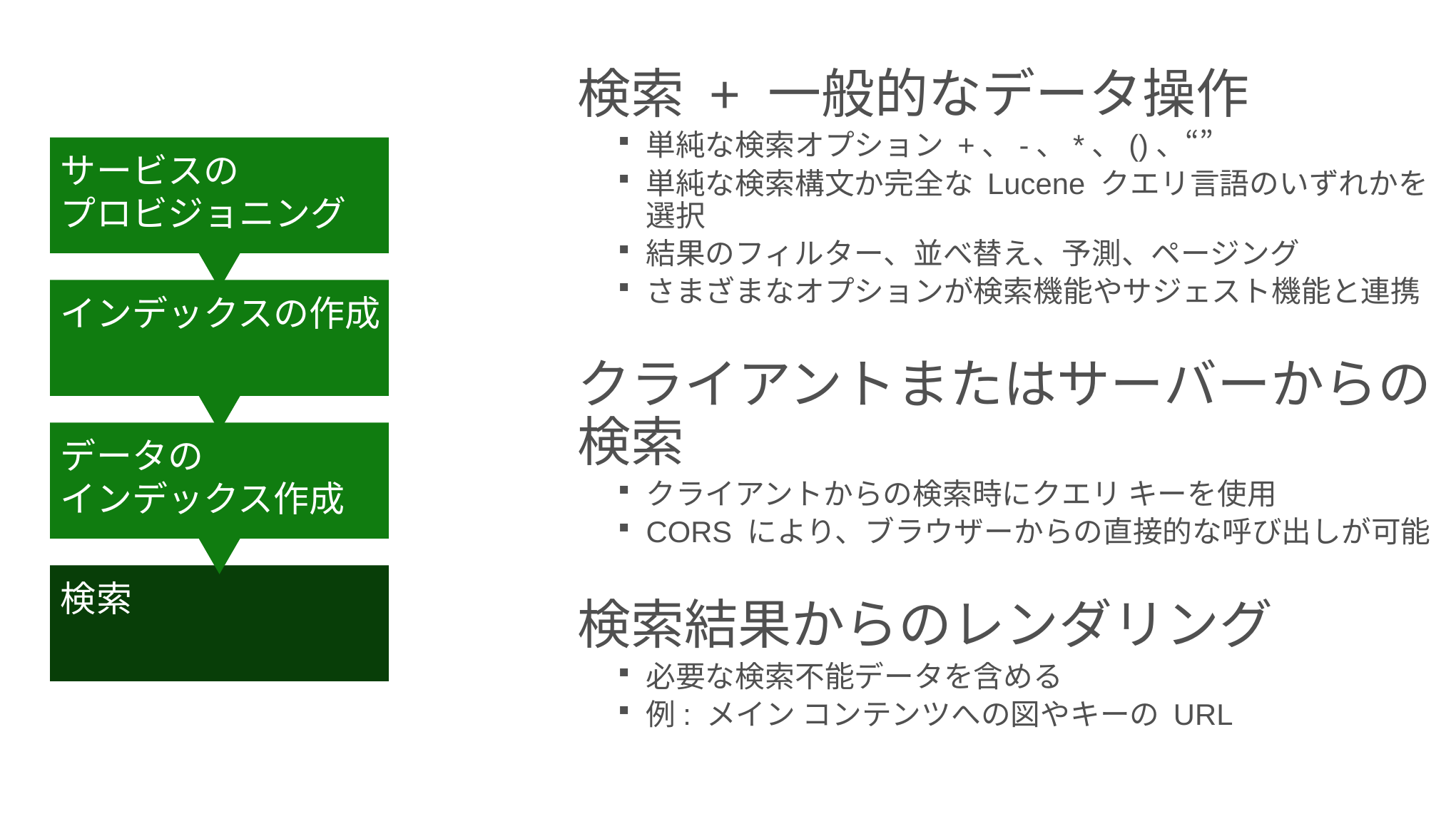

検索 + 一般的なデータ操作
単純な検索オプション +、-、*、()、“”
単純な検索構文か完全な Lucene クエリ言語のいずれかを選択
結果のフィルター、並べ替え、予測、ページング
さまざまなオプションが検索機能やサジェスト機能と連携

クライアントまたはサーバーからの検索
クライアントからの検索時にクエリ キーを使用
CORS により、ブラウザーからの直接的な呼び出しが可能

検索結果からのレンダリング
必要な検索不能データを含める
例: メイン コンテンツへの図やキーの URL
サービスの
プロビジョニング

インデックスの作成

データの
インデックス作成

検索